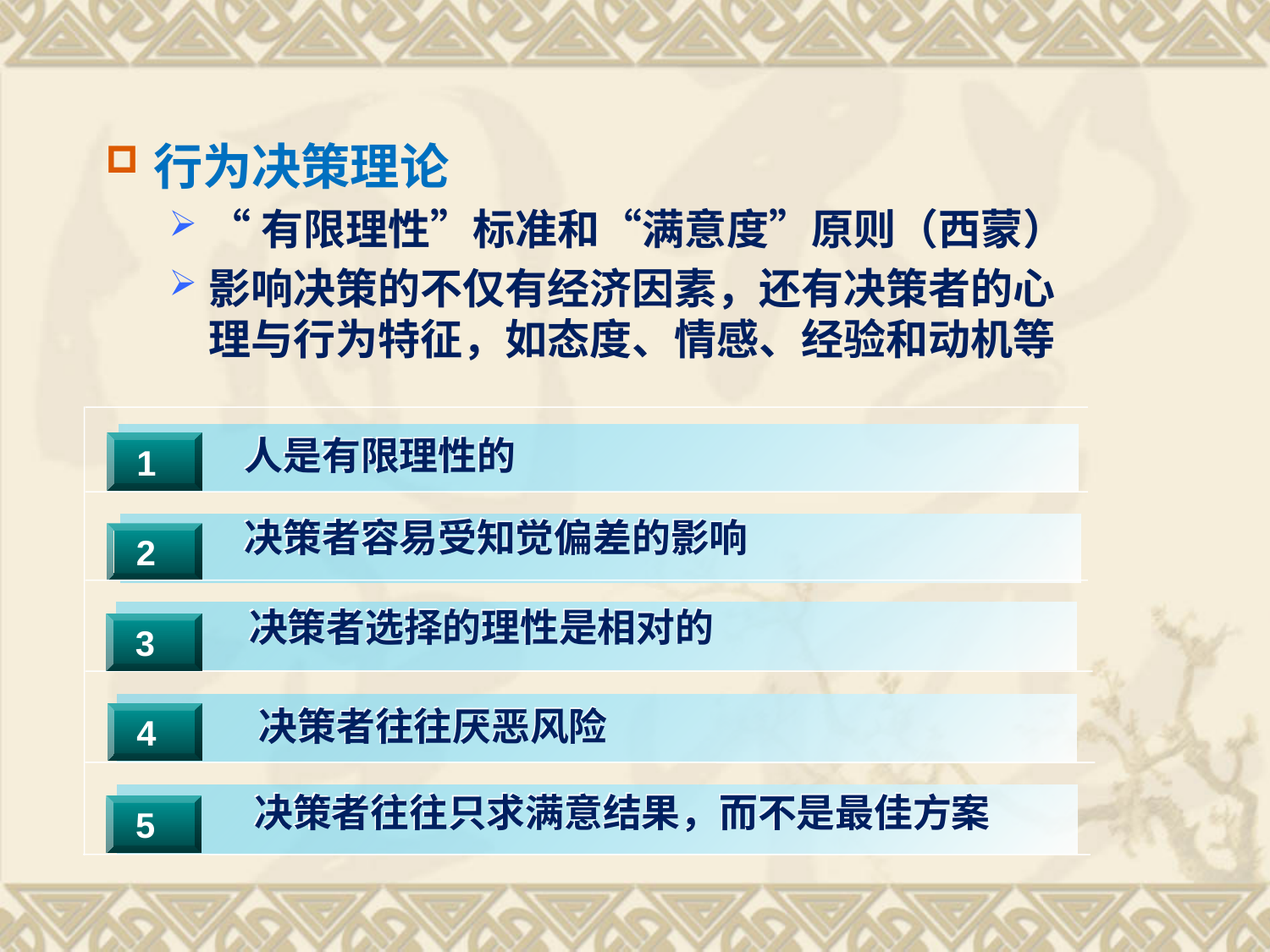

行为决策理论
“有限理性”标准和“满意度”原则（西蒙）
影响决策的不仅有经济因素，还有决策者的心理与行为特征，如态度、情感、经验和动机等

人是有限理性的

 1

决策者容易受知觉偏差的影响

 2

决策者选择的理性是相对的

 3

决策者往往厌恶风险

 4

决策者往往只求满意结果，而不是最佳方案

 5